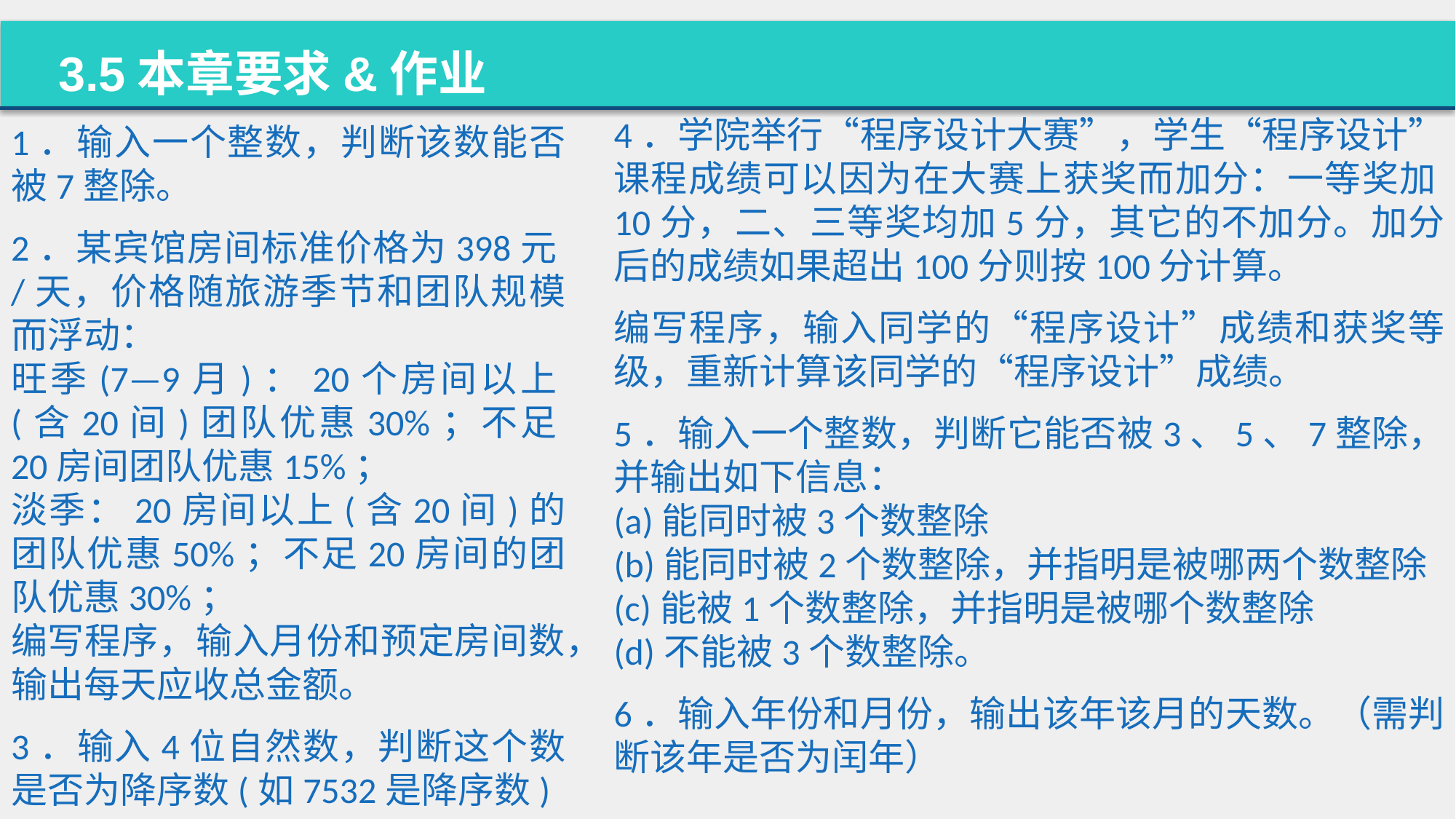

3.5本章要求&作业

4．学院举行“程序设计大赛”，学生“程序设计”课程成绩可以因为在大赛上获奖而加分：一等奖加10分，二、三等奖均加5分，其它的不加分。加分后的成绩如果超出100分则按100分计算。
编写程序，输入同学的“程序设计”成绩和获奖等级，重新计算该同学的“程序设计”成绩。
5．输入一个整数，判断它能否被3、5、7整除，并输出如下信息：
(a)能同时被3个数整除
(b)能同时被2个数整除，并指明是被哪两个数整除
(c)能被1个数整除，并指明是被哪个数整除
(d)不能被3个数整除。
6．输入年份和月份，输出该年该月的天数。（需判断该年是否为闰年）
1．输入一个整数，判断该数能否被7整除。
2．某宾馆房间标准价格为398元/天，价格随旅游季节和团队规模而浮动：
旺季(7—9月)：20个房间以上(含20间)团队优惠30%；不足20房间团队优惠15%；
淡季：20房间以上(含20间)的团队优惠50%；不足20房间的团队优惠30%；
编写程序，输入月份和预定房间数，输出每天应收总金额。
3．输入4位自然数，判断这个数是否为降序数(如7532是降序数)